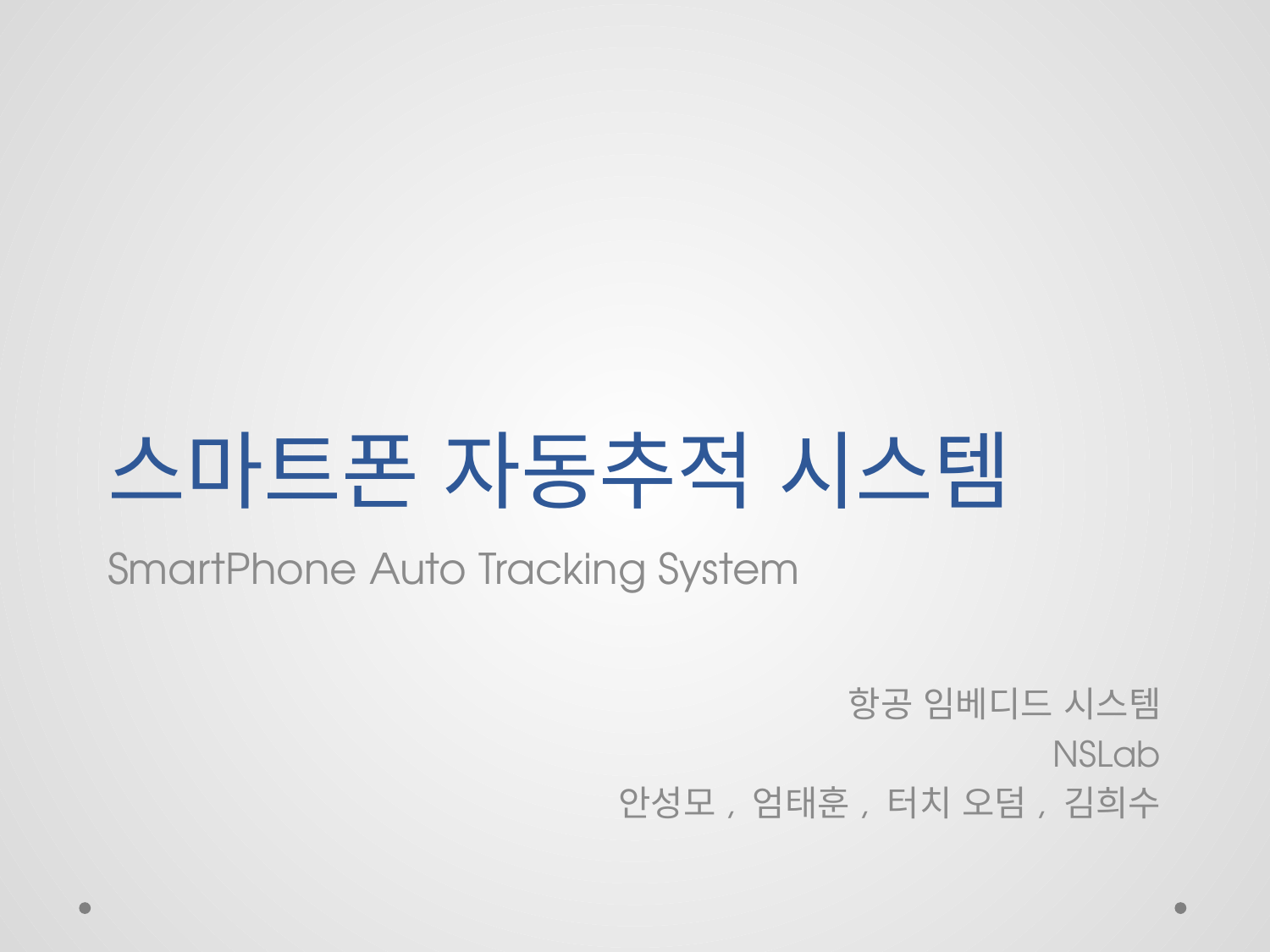

# 스마트폰 자동추적 시스템
SmartPhone Auto Tracking System
항공 임베디드 시스템
NSLab
안성모, 엄태훈, 터치 오덤, 김희수